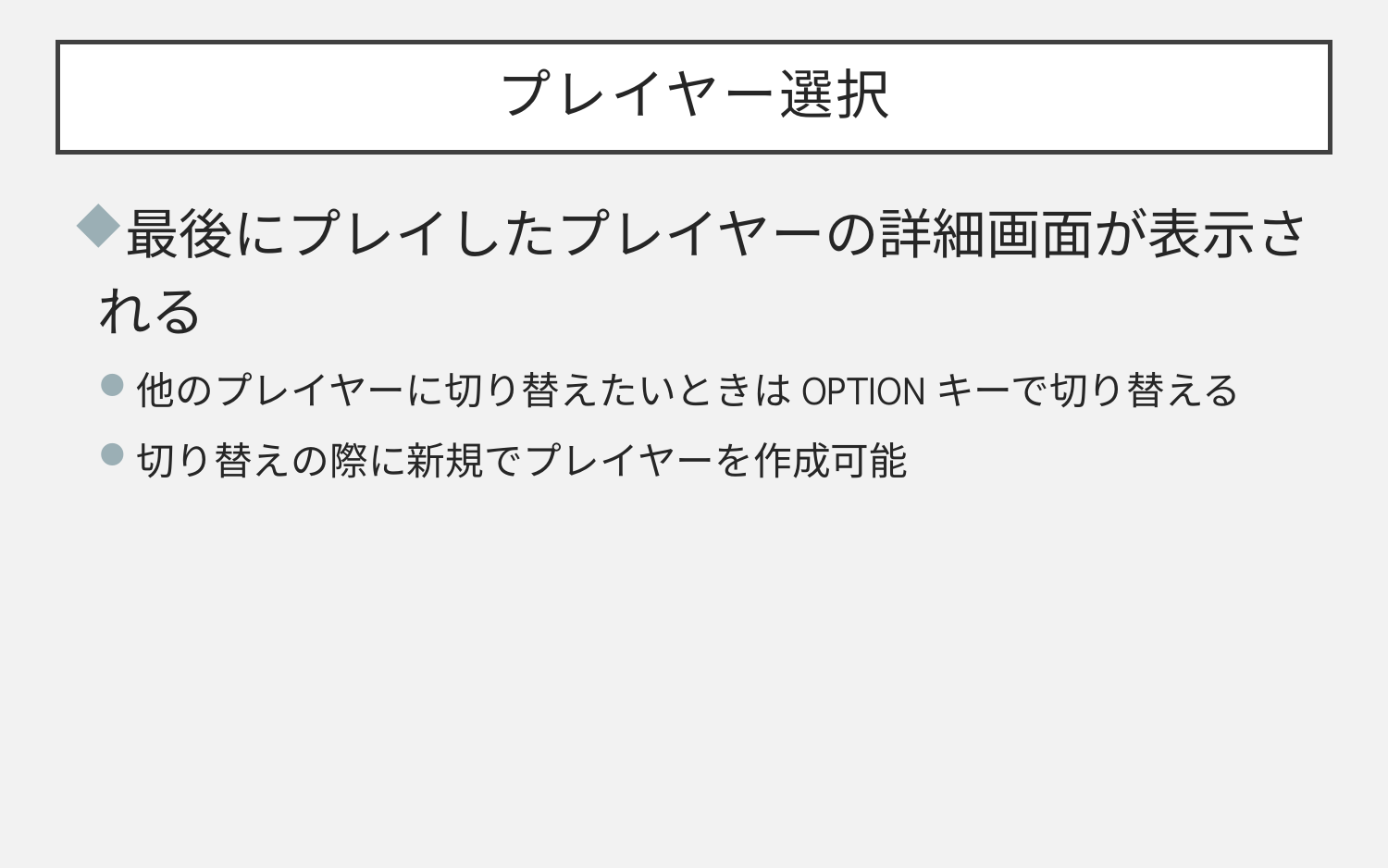

# プレイヤー選択
最後にプレイしたプレイヤーの詳細画面が表示される
他のプレイヤーに切り替えたいときはOPTIONキーで切り替える
切り替えの際に新規でプレイヤーを作成可能